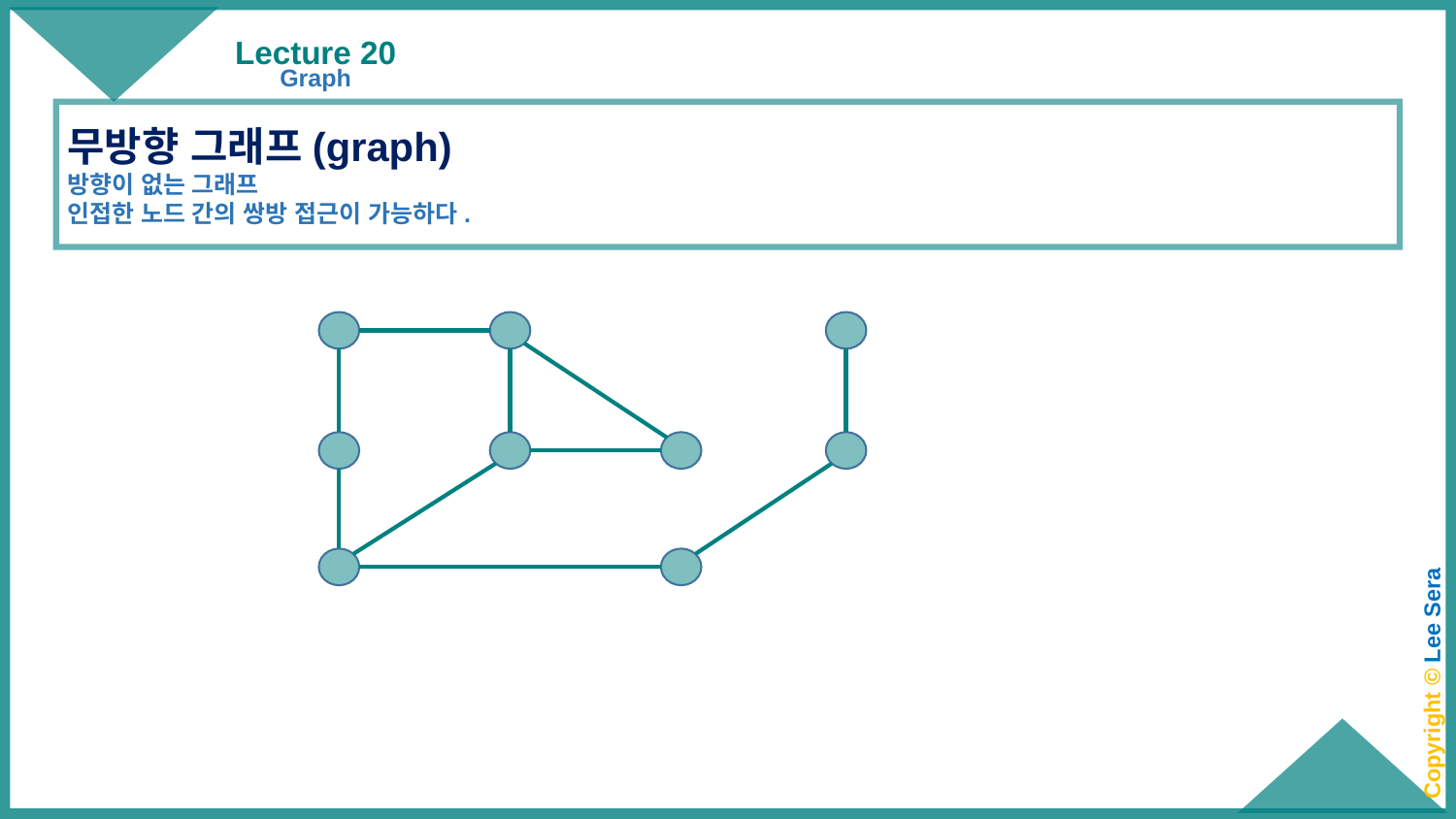

# Lecture 20
Graph
무방향 그래프(graph)
방향이 없는 그래프
인접한 노드 간의 쌍방 접근이 가능하다.

Copyright © Lee Sera